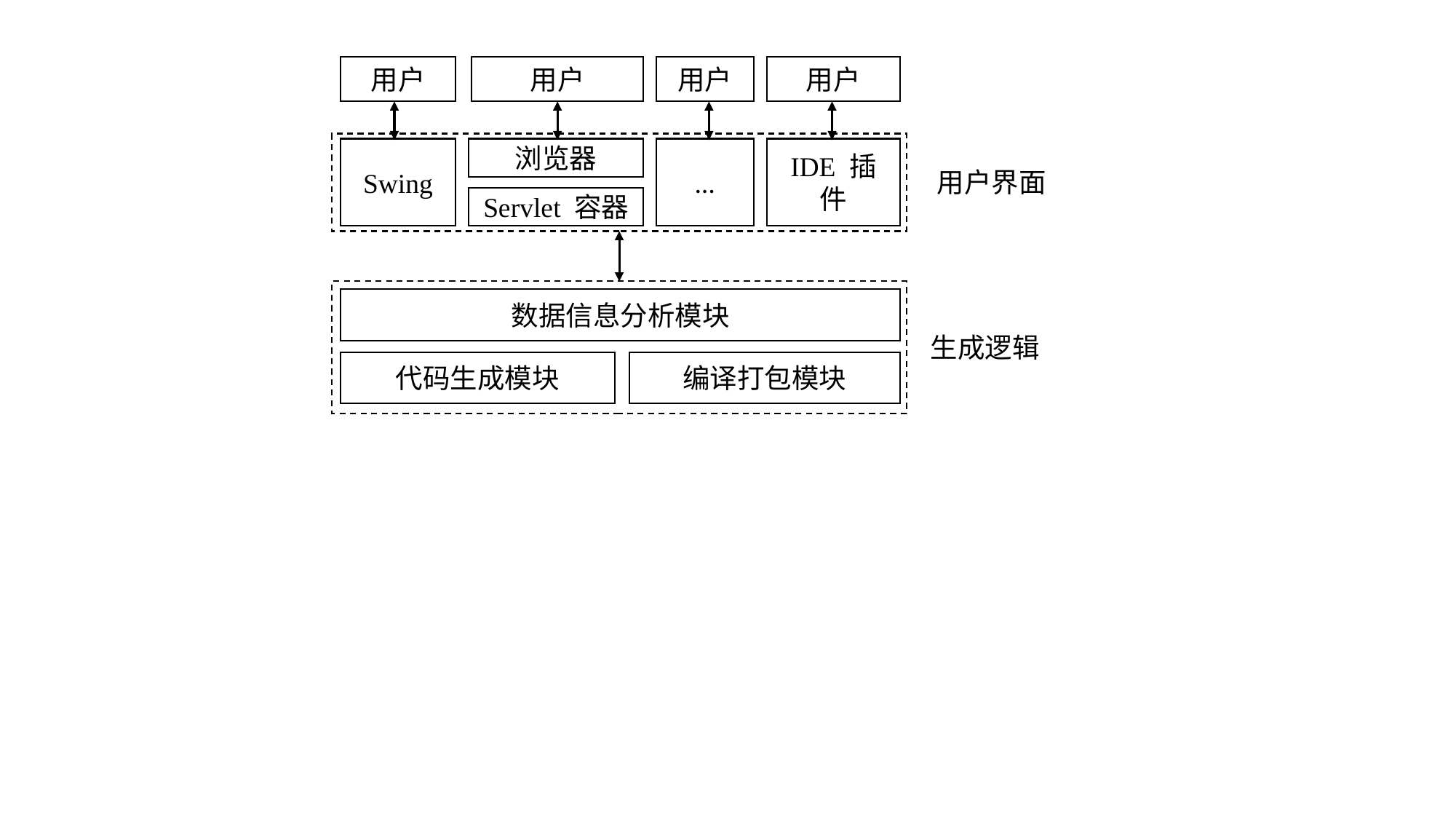

用户
用户
用户
用户

Swing
浏览器
…
IDE 插件
用户界面
Servlet 容器

数据信息分析模块
生成逻辑
代码生成模块
编译打包模块